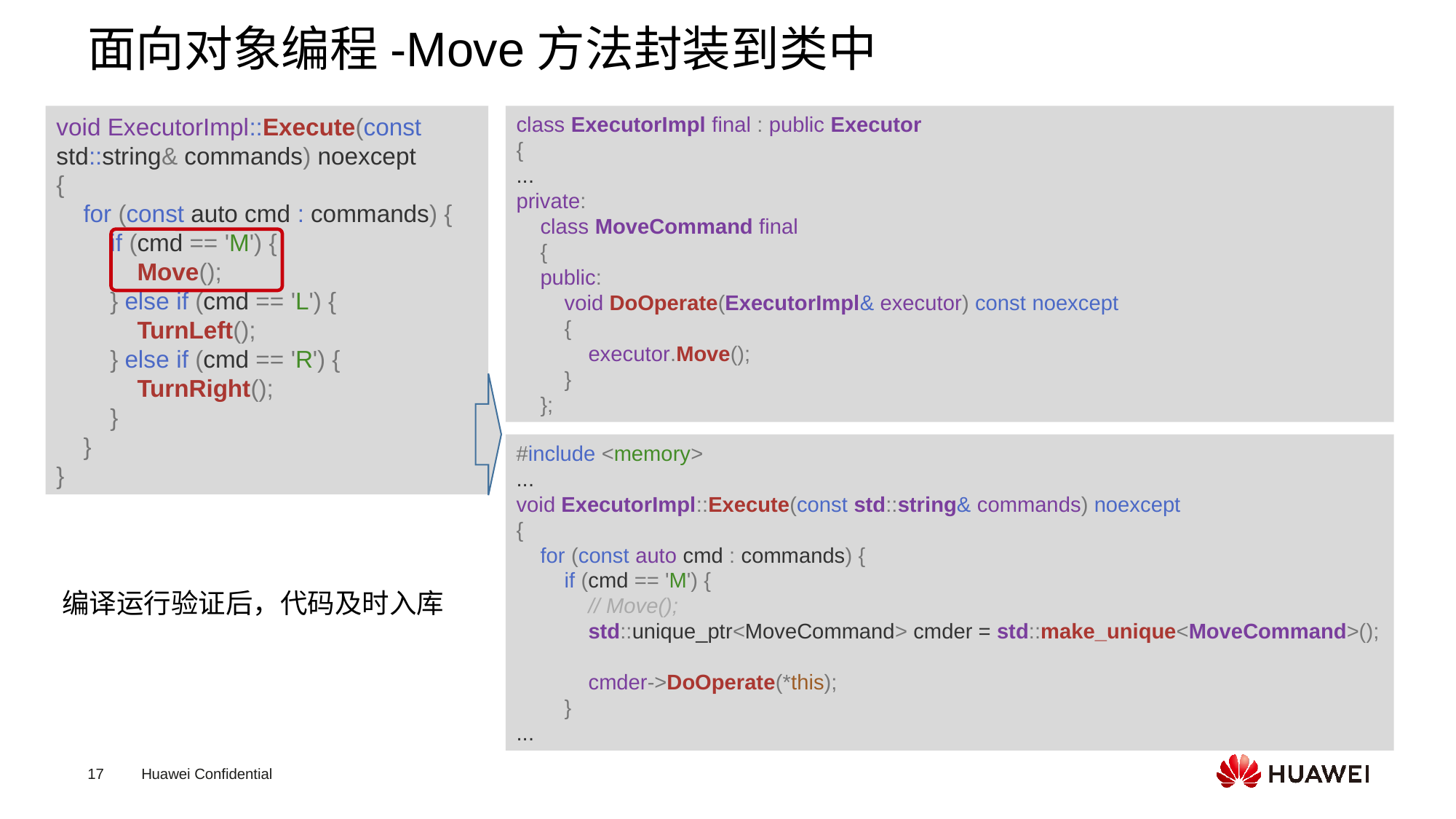

# 面向对象编程-Move方法封装到类中
void ExecutorImpl::Execute(const std::string& commands) noexcept
{
    for (const auto cmd : commands) {
        if (cmd == 'M') {
            Move();
        } else if (cmd == 'L') {
            TurnLeft();
        } else if (cmd == 'R') {
            TurnRight();
        }
    }
}
class ExecutorImpl final : public Executor
{
...
private:
    class MoveCommand final
    {
    public:
        void DoOperate(ExecutorImpl& executor) const noexcept
        {
            executor.Move();
        }
    };

#include <memory>
...
void ExecutorImpl::Execute(const std::string& commands) noexcept
{
    for (const auto cmd : commands) {
        if (cmd == 'M') {
            // Move();
            std::unique_ptr<MoveCommand> cmder = std::make_unique<MoveCommand>();

            cmder->DoOperate(*this);
        }
...
编译运行验证后，代码及时入库